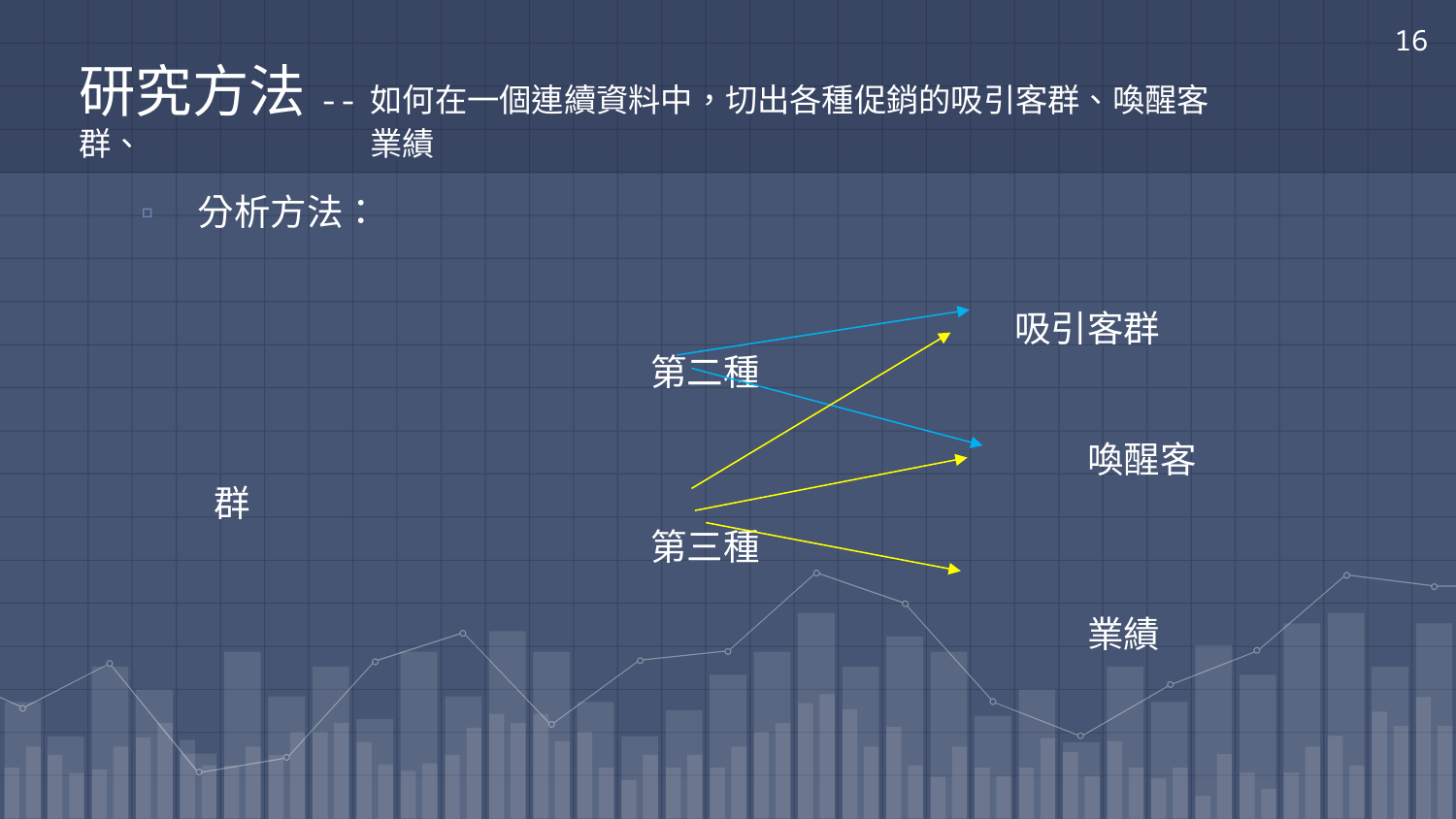

16
# 研究方法--	如何在一個連續資料中，切出各種促銷的吸引客群、喚醒客群、		業績
分析方法：

		吸引客群
			第二種

						喚醒客群
			第三種

						業績